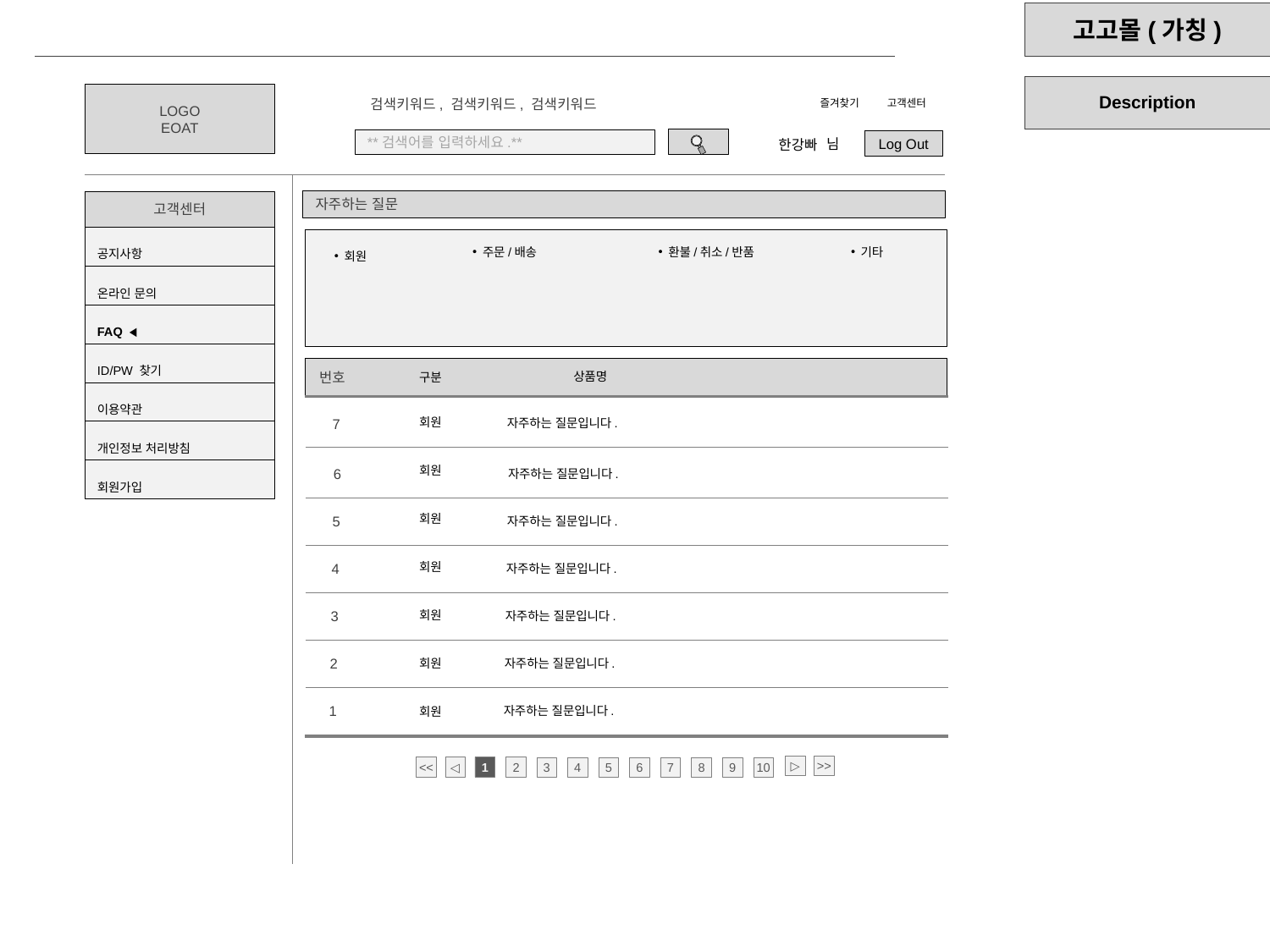

LOGO
EOAT
검색키워드, 검색키워드, 검색키워드
즐겨찾기
고객센터

님
**검색어를 입력하세요.**
Log Out
한강빠
자주하는 질문
고객센터
공지사항

주문/배송
환불/취소/반품
기타
회원
온라인 문의
FAQ  ◀
ID/PW 찾기

상품명
구분
번호
이용약관
회원
자주하는 질문입니다.
7
개인정보 처리방침
회원
회원가입
자주하는 질문입니다.
6
회원
자주하는 질문입니다.
5
회원
자주하는 질문입니다.
4
회원
자주하는 질문입니다.
3
자주하는 질문입니다.
회원
2
자주하는 질문입니다.
회원
1
▷
>>
<<
◁
2
1
3
4
5
6
7
8
9
10